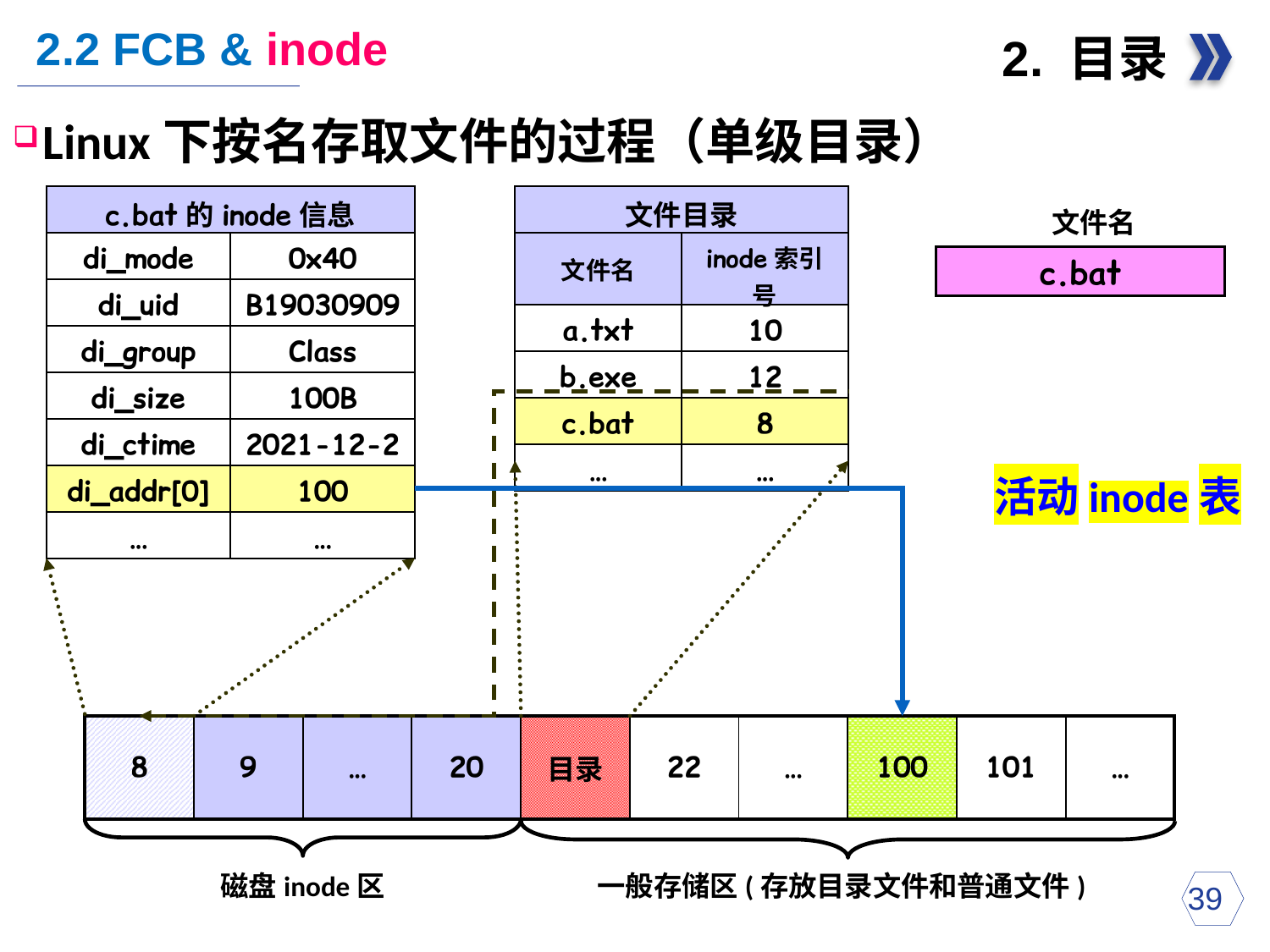

2.2 FCB & inode
2. 目录

# Linux下按名存取文件的过程（单级目录）
| c.bat的inode信息 |  |
| --- | --- |
| di\_mode | 0x40 |
| di\_uid | B19030909 |
| di\_group | Class |
| di\_size | 100B |
| di\_ctime | 2021-12-2 |
| di\_addr[0] | 100 |
| … | … |
| 文件目录 |  |
| --- | --- |
| 文件名 | inode索引号 |
| a.txt | 10 |
| b.exe | 12 |
| c.bat | 8 |
| … | … |
文件名
c.bat
活动inode表

| 8 | 9 | … | 20 | 目录 | 22 | … | 100 | 101 | … |
| --- | --- | --- | --- | --- | --- | --- | --- | --- | --- |
磁盘inode区
一般存储区(存放目录文件和普通文件)

 39